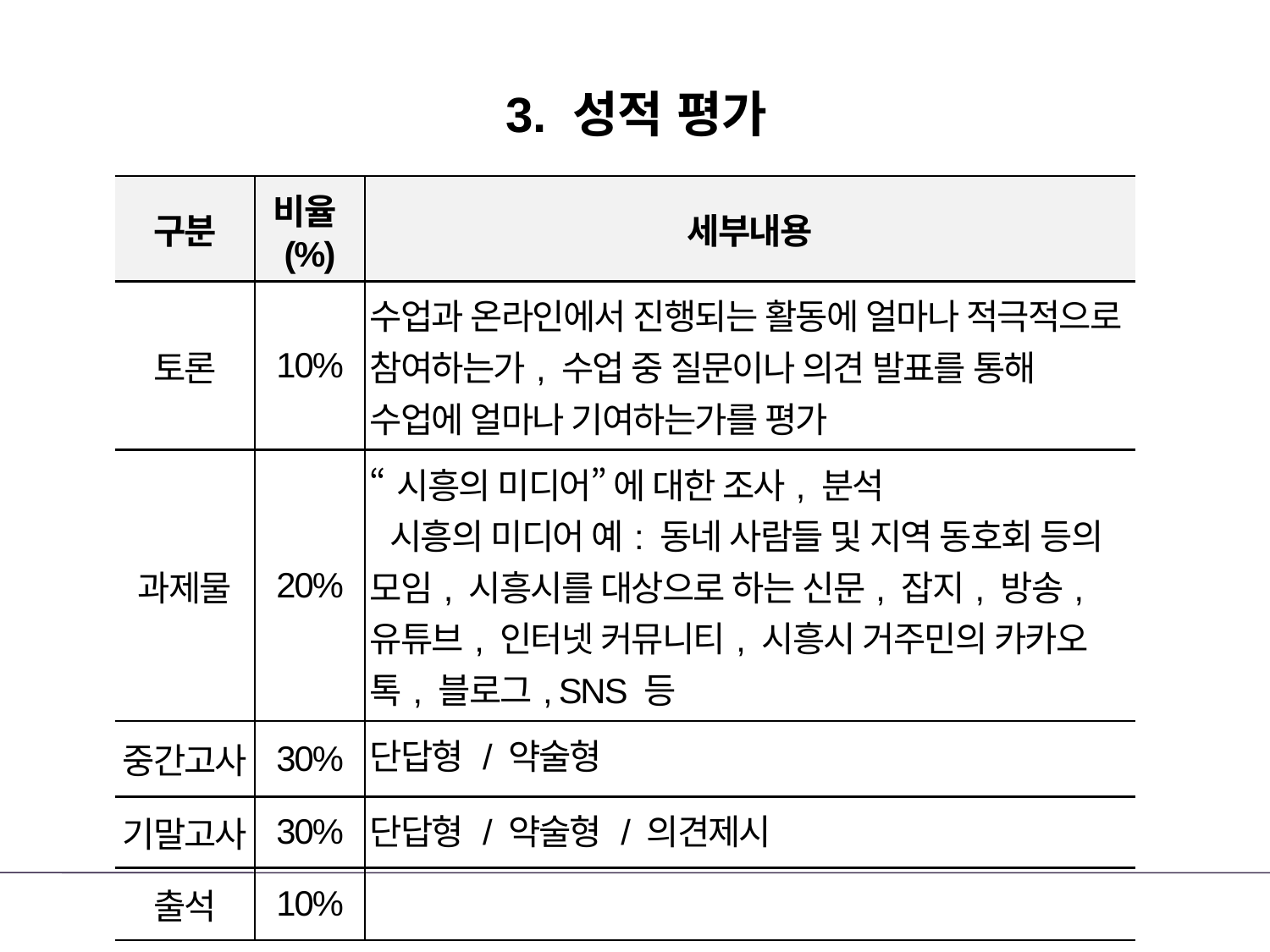

# 3. 성적 평가
| 구분 | 비율(%) | 세부내용 |
| --- | --- | --- |
| 토론 | 10% | 수업과 온라인에서 진행되는 활동에 얼마나 적극적으로 참여하는가, 수업 중 질문이나 의견 발표를 통해 수업에 얼마나 기여하는가를 평가 |
| 과제물 | 20% | “시흥의 미디어” 에 대한 조사, 분석 시흥의 미디어 예: 동네 사람들 및 지역 동호회 등의 모임, 시흥시를 대상으로 하는 신문, 잡지, 방송, 유튜브, 인터넷 커뮤니티, 시흥시 거주민의 카카오톡, 블로그, SNS 등 |
| 중간고사 | 30% | 단답형 / 약술형 |
| 기말고사 | 30% | 단답형 / 약술형 / 의견제시 |
| 출석 | 10% |  |